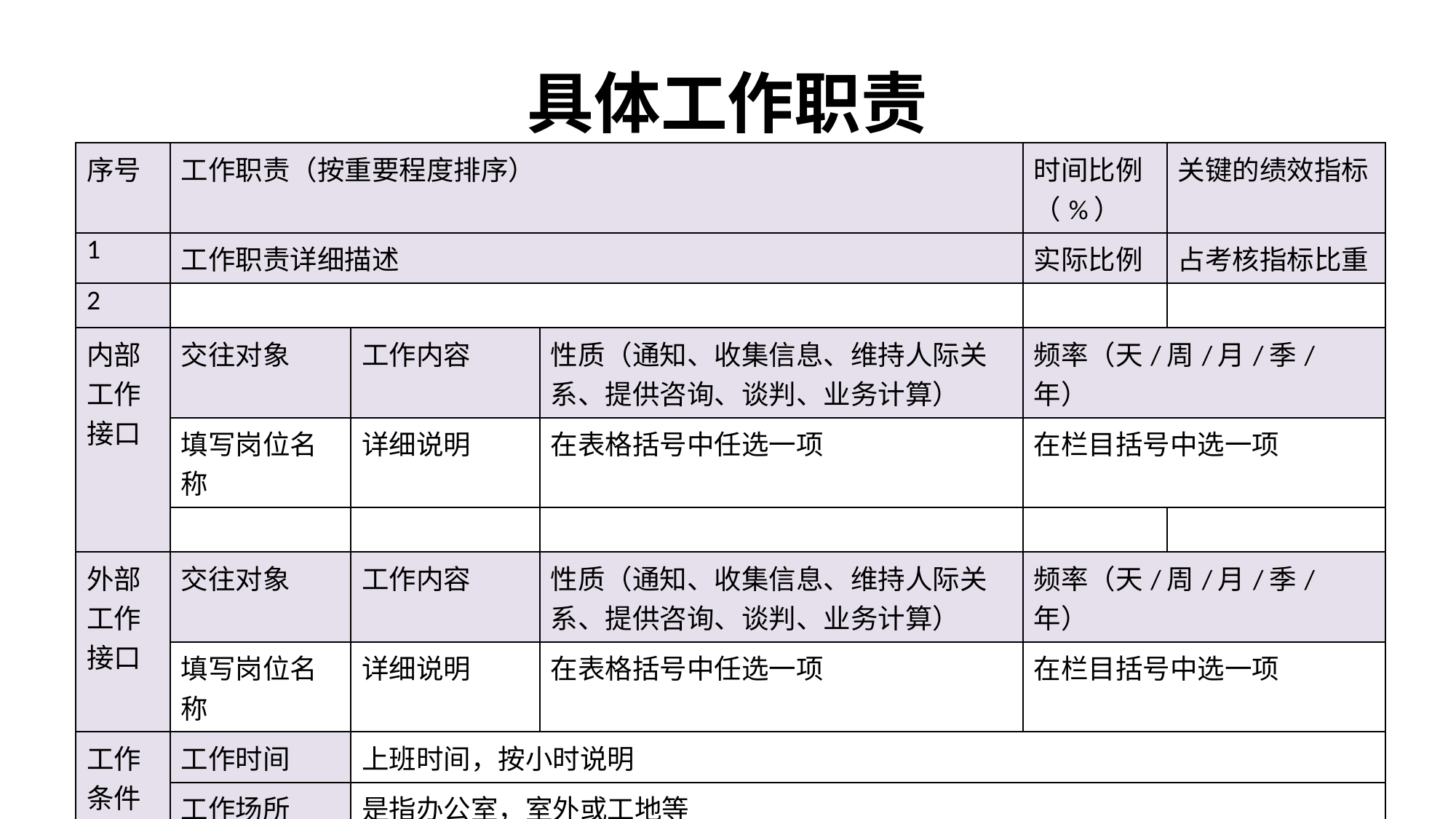

# 具体工作职责
| 序号 | 工作职责（按重要程度排序） |  |  | 时间比例（%） | 关键的绩效指标 |
| --- | --- | --- | --- | --- | --- |
| 1 | 工作职责详细描述 |  |  | 实际比例 | 占考核指标比重 |
| 2 |  |  |  |  |  |
| 内部工作接口 | 交往对象 | 工作内容 | 性质（通知、收集信息、维持人际关系、提供咨询、谈判、业务计算） | 频率（天/周/月/季/年） |  |
|  | 填写岗位名称 | 详细说明 | 在表格括号中任选一项 | 在栏目括号中选一项 |  |
|  |  |  |  |  |  |
| 外部工作接口 | 交往对象 | 工作内容 | 性质（通知、收集信息、维持人际关系、提供咨询、谈判、业务计算） | 频率（天/周/月/季/年） |  |
|  | 填写岗位名称 | 详细说明 | 在表格括号中任选一项 | 在栏目括号中选一项 |  |
| 工作条件 | 工作时间 | 上班时间，按小时说明 |  |  |  |
|  | 工作场所 | 是指办公室，室外或工地等 |  |  |  |
|  | 使用设备 | 完成工作所必需的设备 |  |  |  |